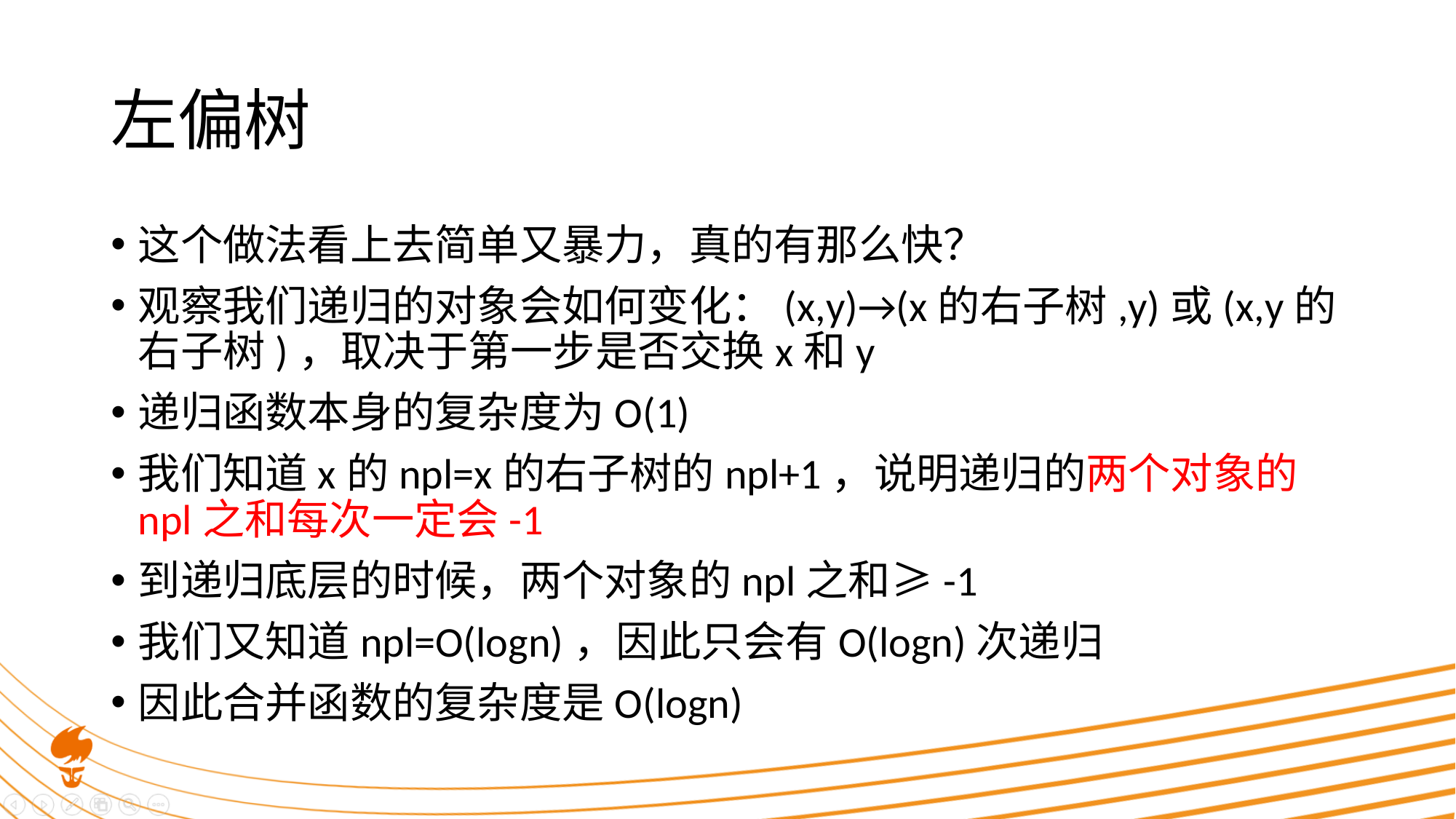

# 左偏树
这个做法看上去简单又暴力，真的有那么快？
观察我们递归的对象会如何变化：(x,y)→(x的右子树,y)或(x,y的右子树)，取决于第一步是否交换x和y
递归函数本身的复杂度为O(1)
我们知道x的npl=x的右子树的npl+1，说明递归的两个对象的npl之和每次一定会-1
到递归底层的时候，两个对象的npl之和≥-1
我们又知道npl=O(logn)，因此只会有O(logn)次递归
因此合并函数的复杂度是O(logn)